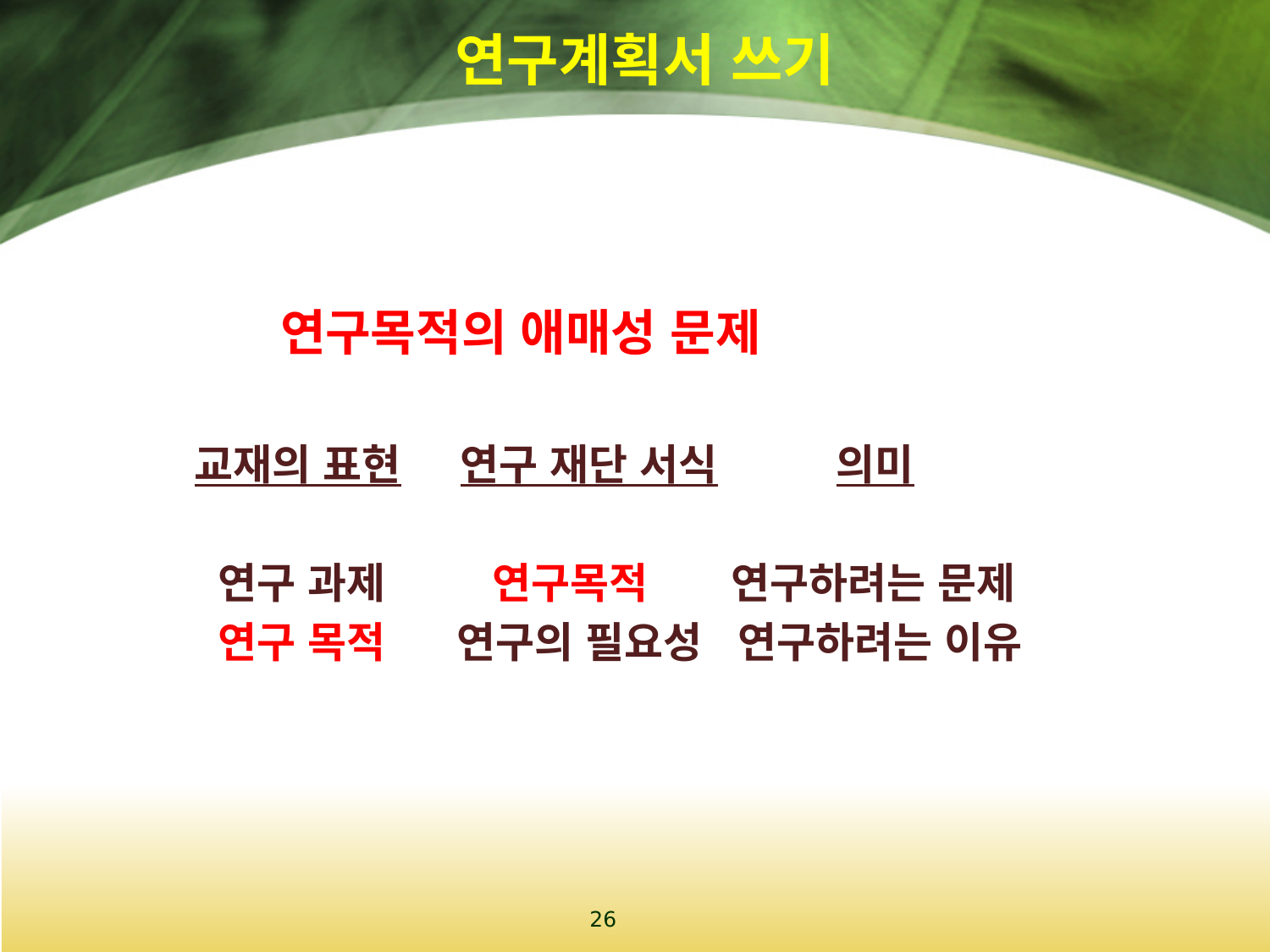

# 연구계획서 쓰기

                 연구목적의 애매성 문제

         교재의 표현     연구 재단 서식          의미

           연구 과제         연구목적       연구하려는 문제
           연구 목적      연구의 필요성   연구하려는 이유

26